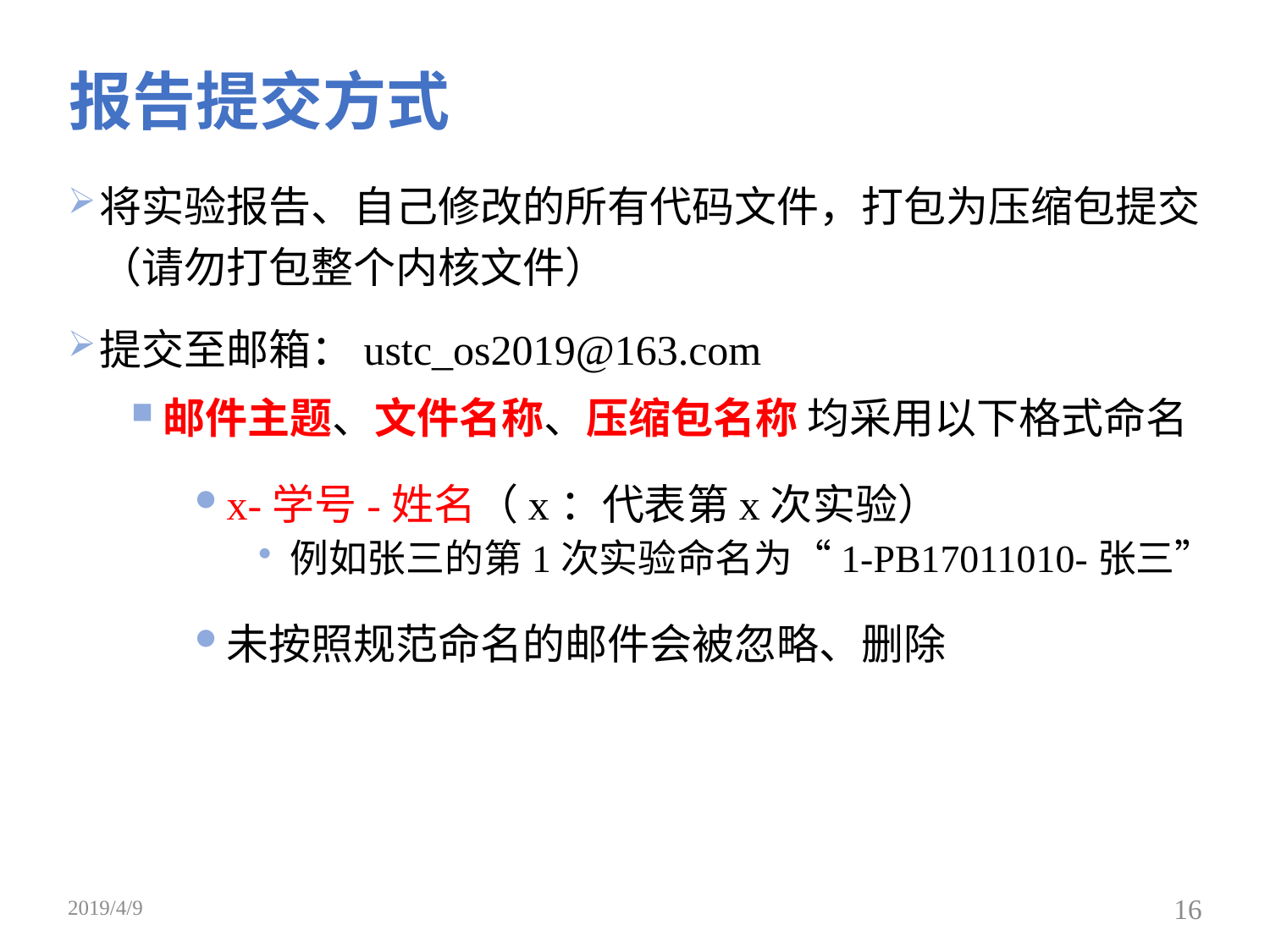

# 报告提交方式
将实验报告、自己修改的所有代码文件，打包为压缩包提交（请勿打包整个内核文件）
提交至邮箱：ustc_os2019@163.com
邮件主题、文件名称、压缩包名称 均采用以下格式命名
x-学号-姓名（x：代表第x次实验）
例如张三的第1次实验命名为“1-PB17011010-张三”
未按照规范命名的邮件会被忽略、删除

2019/4/9
16